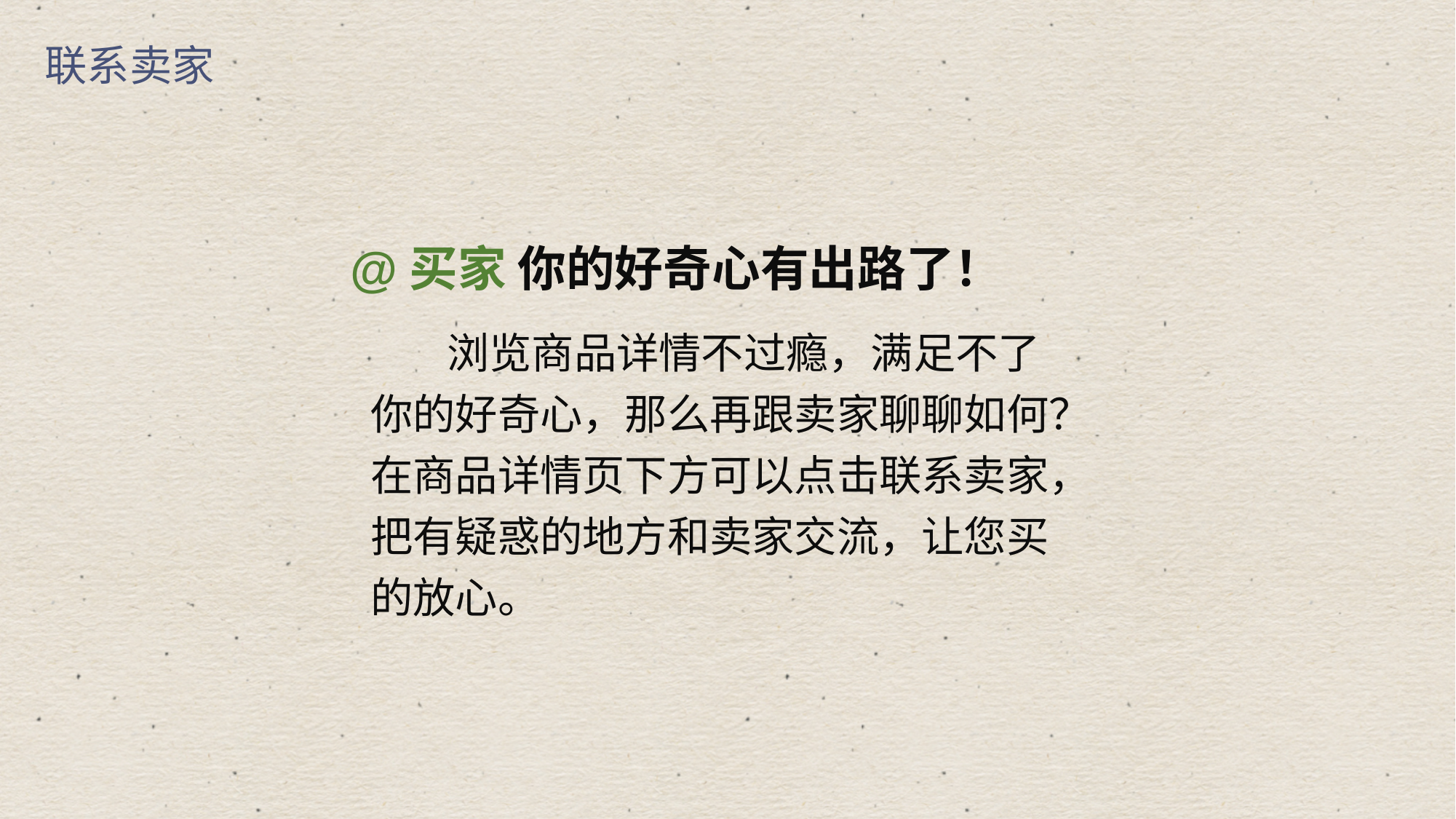

联系卖家
@买家 你的好奇心有出路了！
       浏览商品详情不过瘾，满足不了你的好奇心，那么再跟卖家聊聊如何？
在商品详情页下方可以点击联系卖家，把有疑惑的地方和卖家交流，让您买的放心。